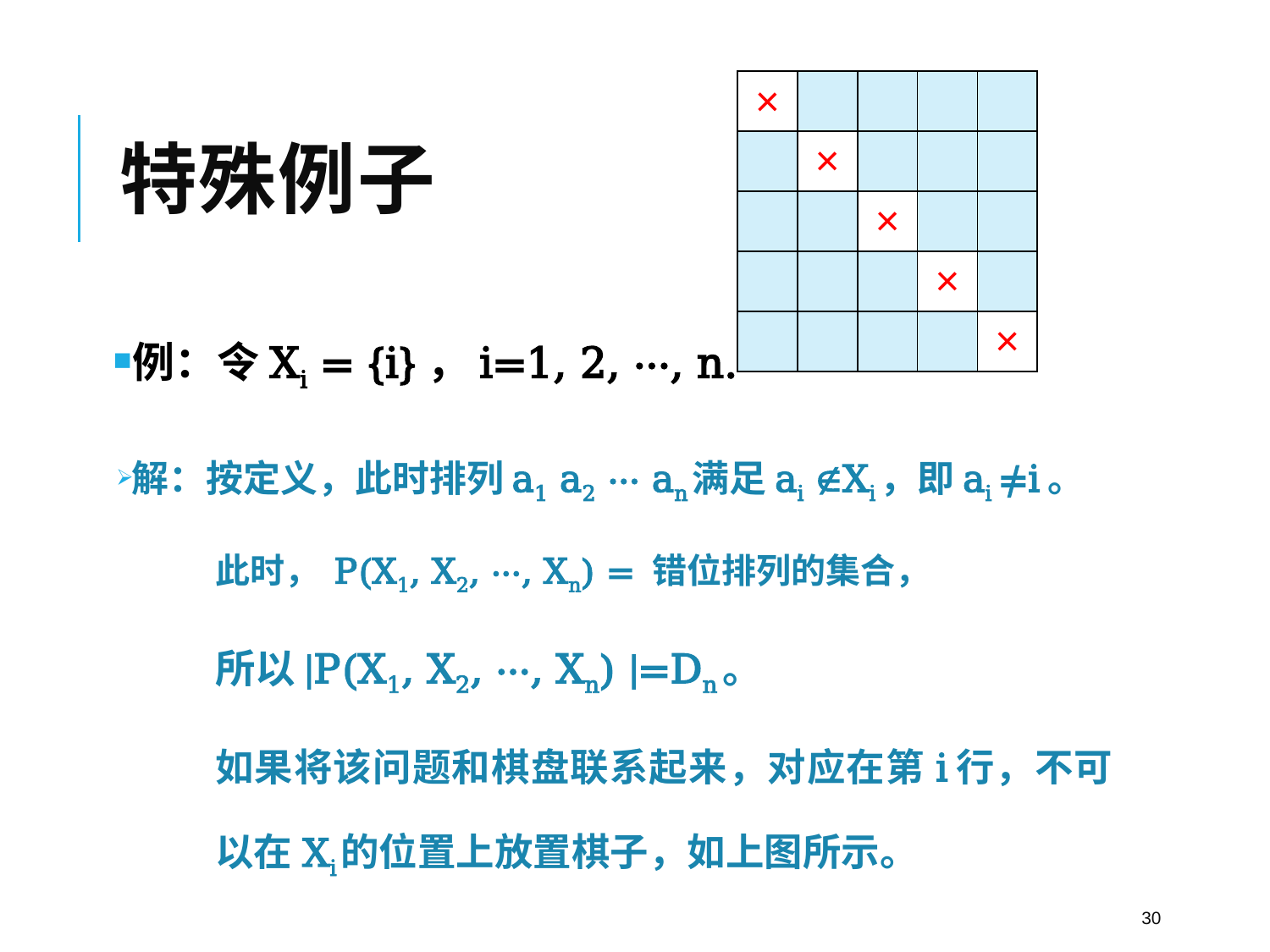

| × |  |  |  |  |
| --- | --- | --- | --- | --- |
|  | × |  |  |  |
|  |  | × |  |  |
|  |  |  | × |  |
|  |  |  |  | × |
# 特殊例子
例：令Xi = {i}，i=1, 2, ···, n.
解：按定义，此时排列a1 a2 ··· an满足ai ∉Xi，即ai ≠i。
此时， P(X1, X2, ···, Xn) = 错位排列的集合，
所以|P(X1, X2, ···, Xn) |=Dn。
如果将该问题和棋盘联系起来，对应在第i行，不可以在Xi的位置上放置棋子，如上图所示。
30